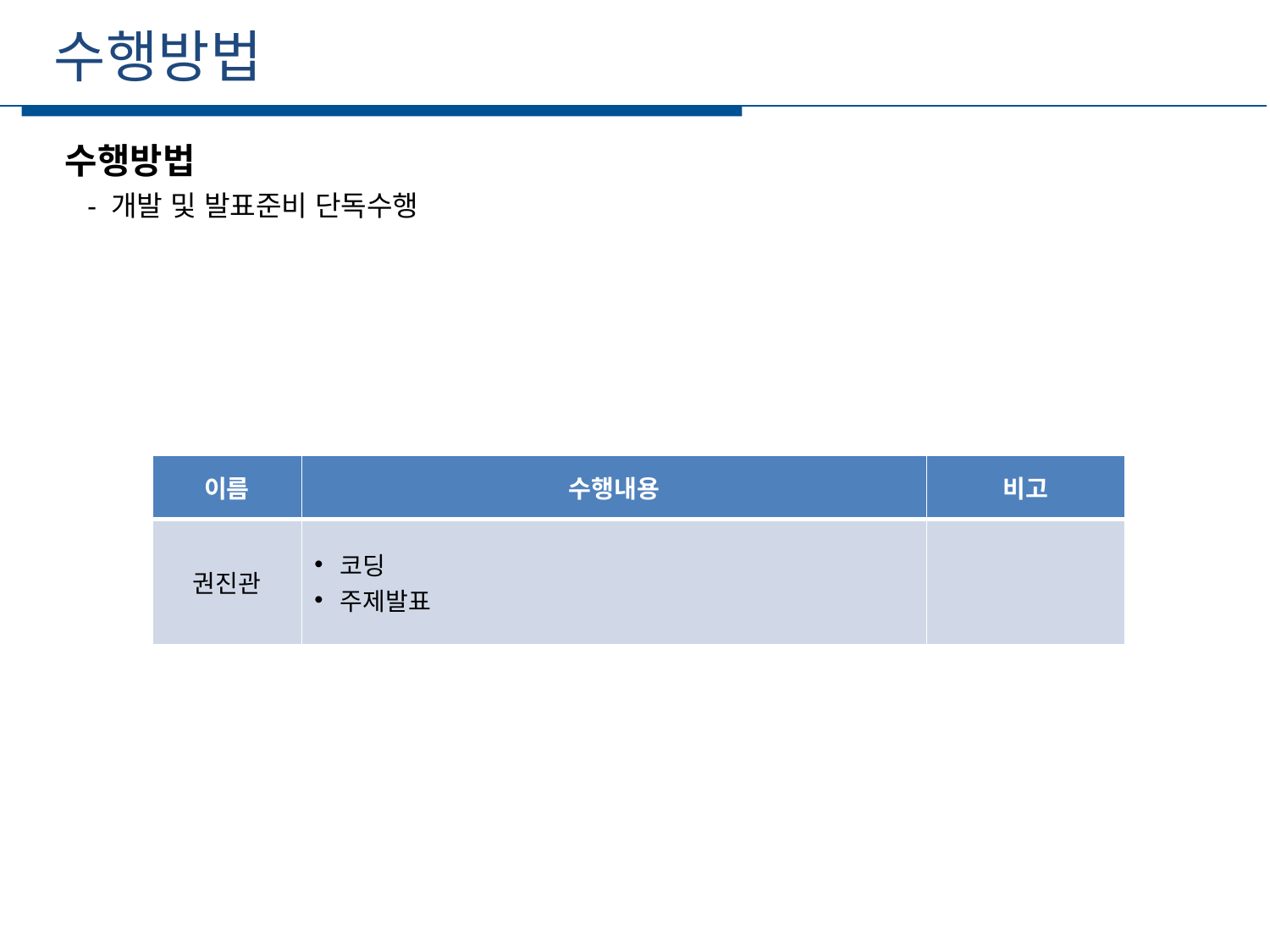

수행방법
세부일정

수행방법
  - 개발 및 발표준비 단독수행

| 이름 | 수행내용 | 비고 |
| --- | --- | --- |
| 권진관 | 코딩 주제발표 |  |